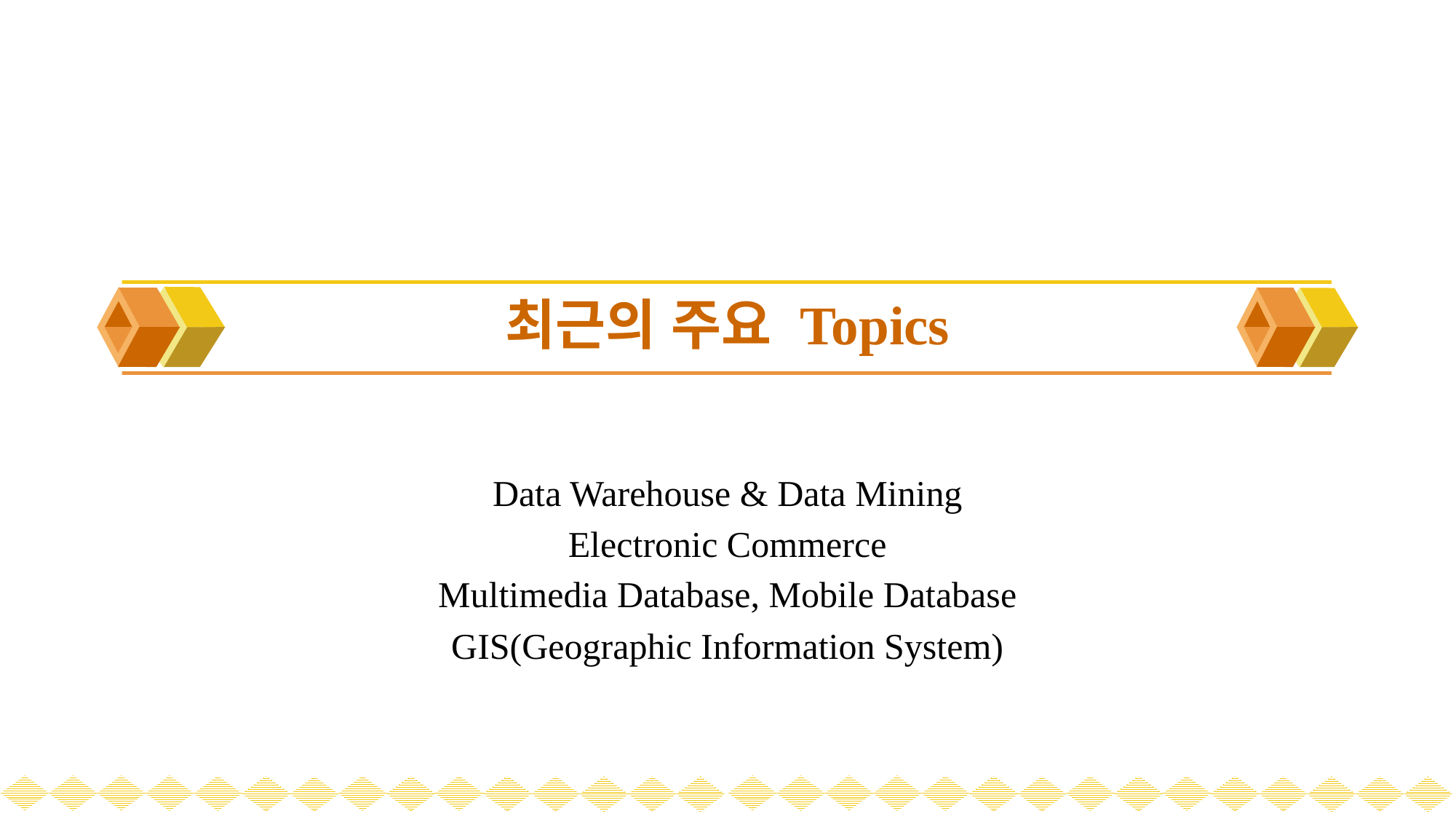

# 최근의 주요 Topics
Data Warehouse & Data Mining
Electronic Commerce
Multimedia Database, Mobile Database
GIS(Geographic Information System)